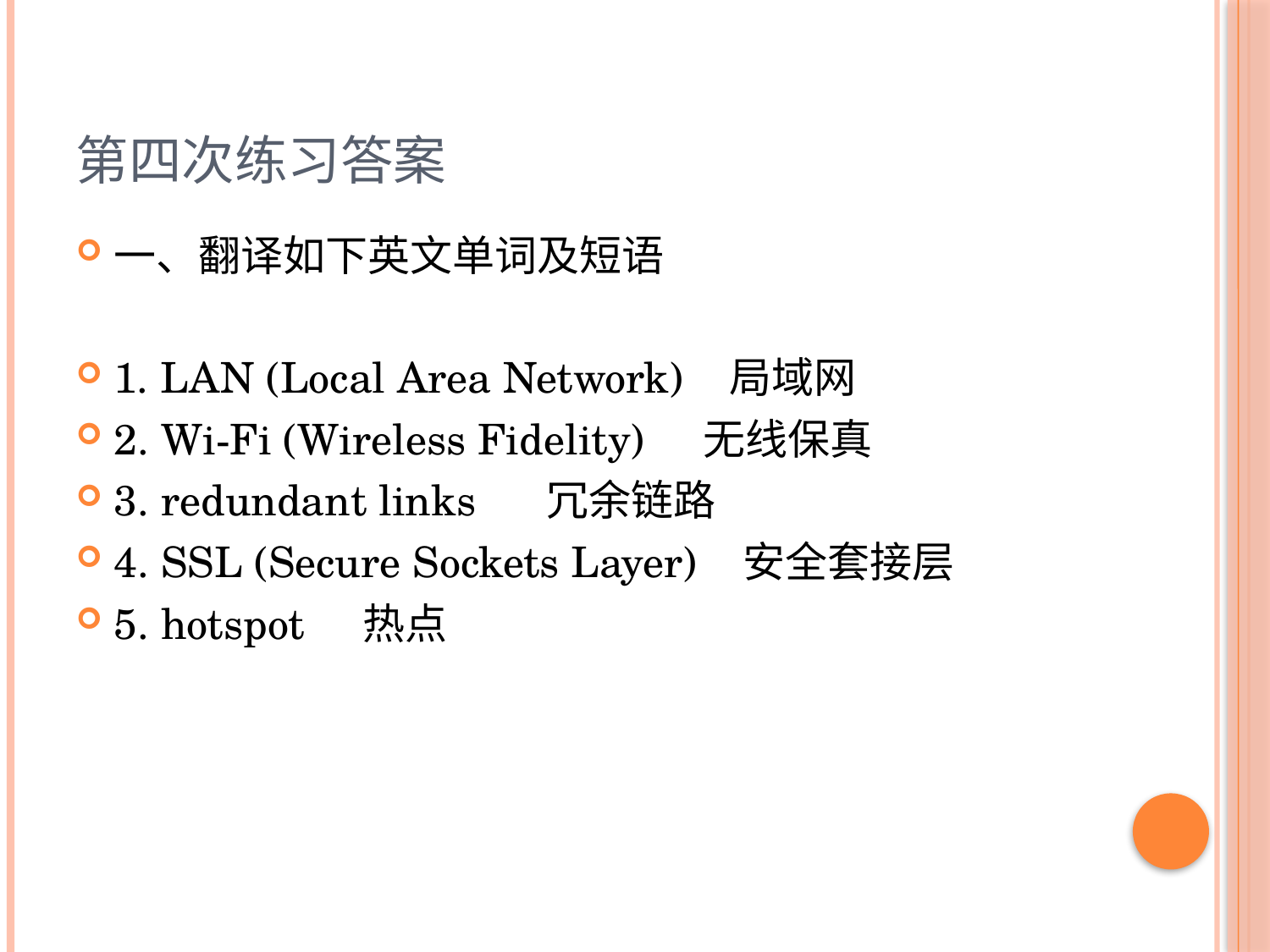

# 第四次练习答案
一、翻译如下英文单词及短语

1. LAN (Local Area Network)   局域网
2. Wi-Fi (Wireless Fidelity)    无线保真
3. redundant links     冗余链路
4. SSL (Secure Sockets Layer)   安全套接层
5. hotspot    热点